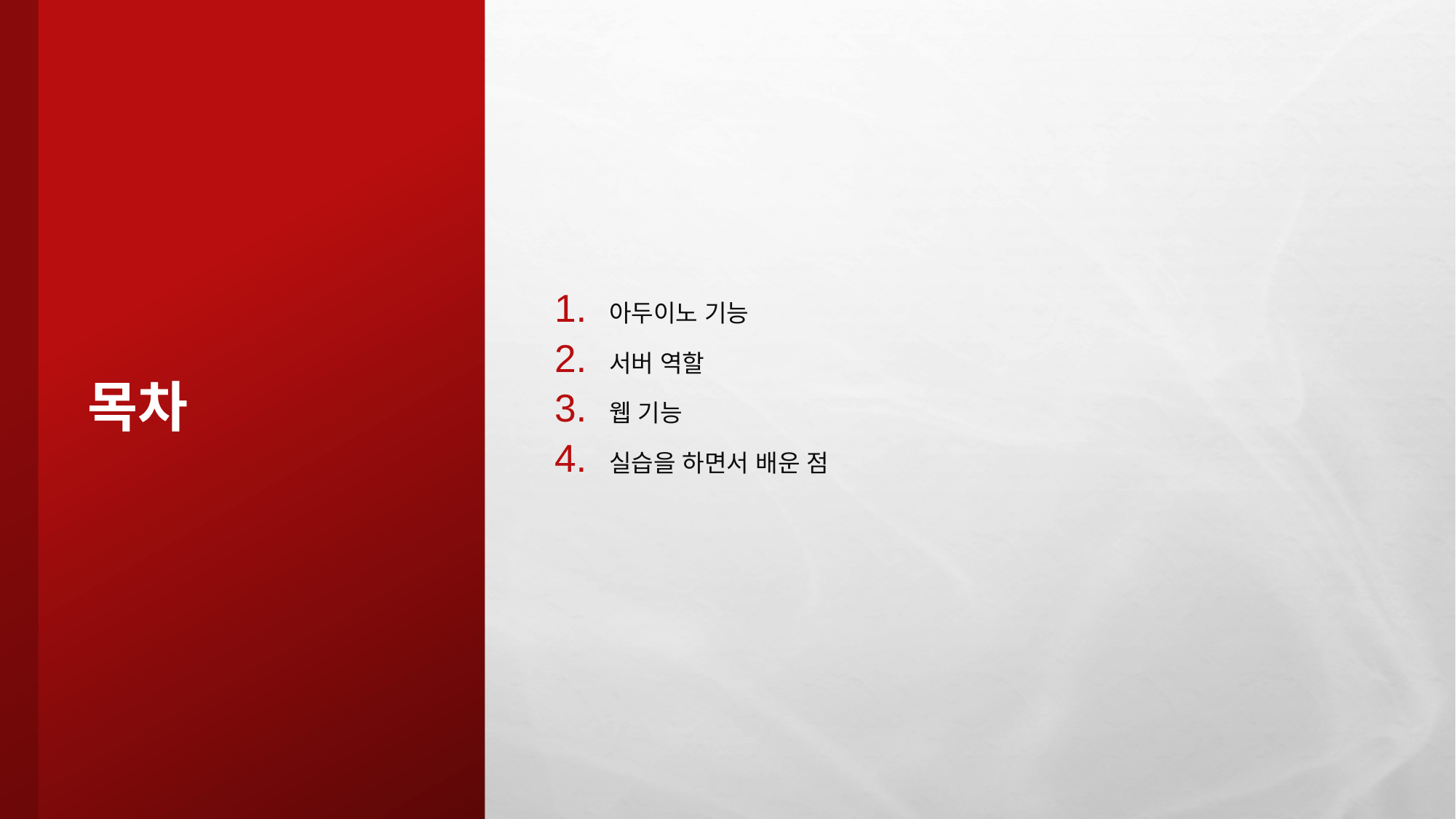

# 목차
아두이노 기능
서버 역할
웹 기능
실습을 하면서 배운 점